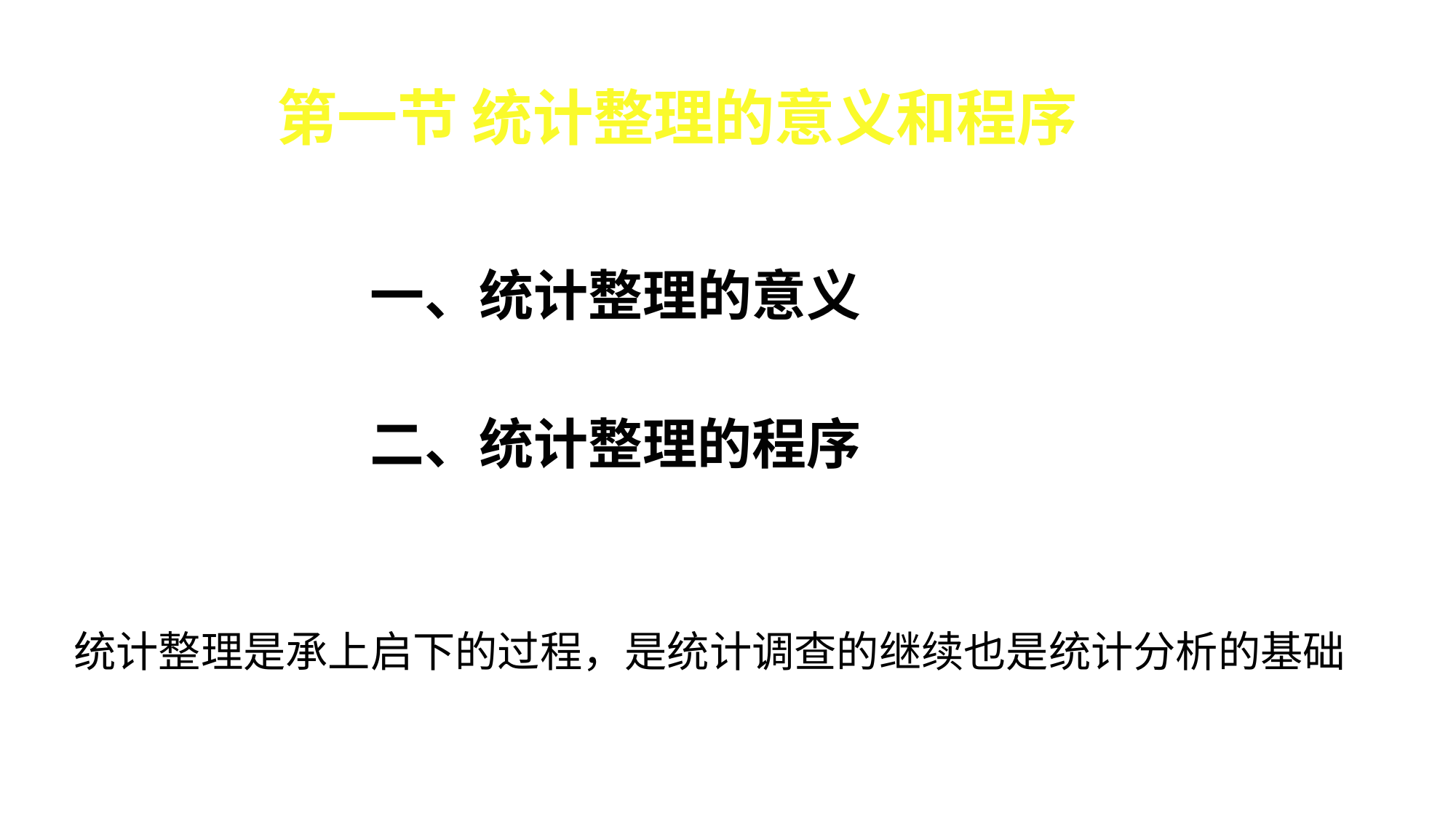

# 第一节 统计整理的意义和程序
一、统计整理的意义

二、统计整理的程序
统计整理是承上启下的过程，是统计调查的继续也是统计分析的基础